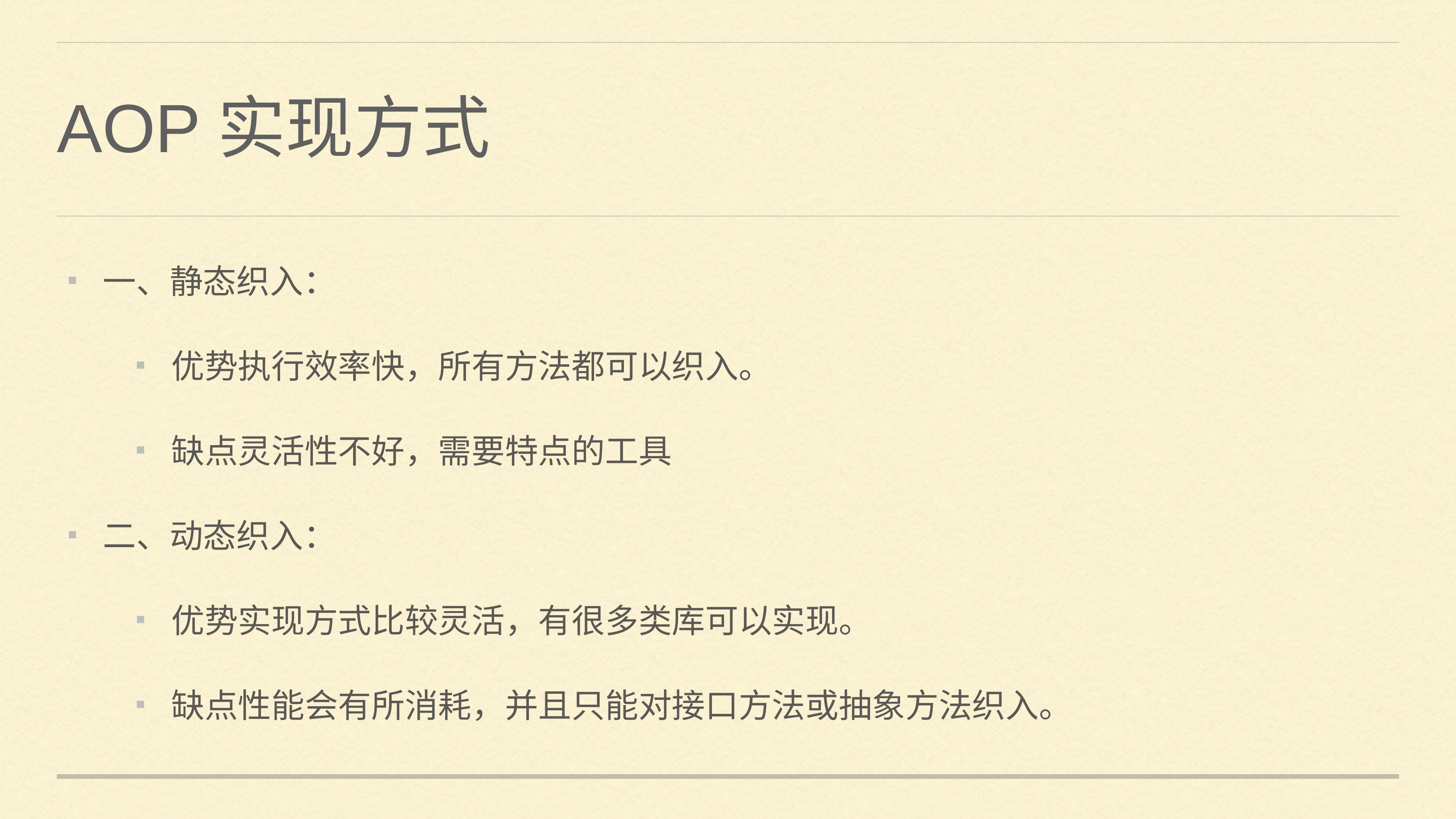

# aop实现方式
一、静态织入：
优势执行效率快，所有方法都可以织入。
缺点灵活性不好，需要特点的工具
二、动态织入：
优势实现方式比较灵活，有很多类库可以实现。
缺点性能会有所消耗，并且只能对接口方法或抽象方法织入。